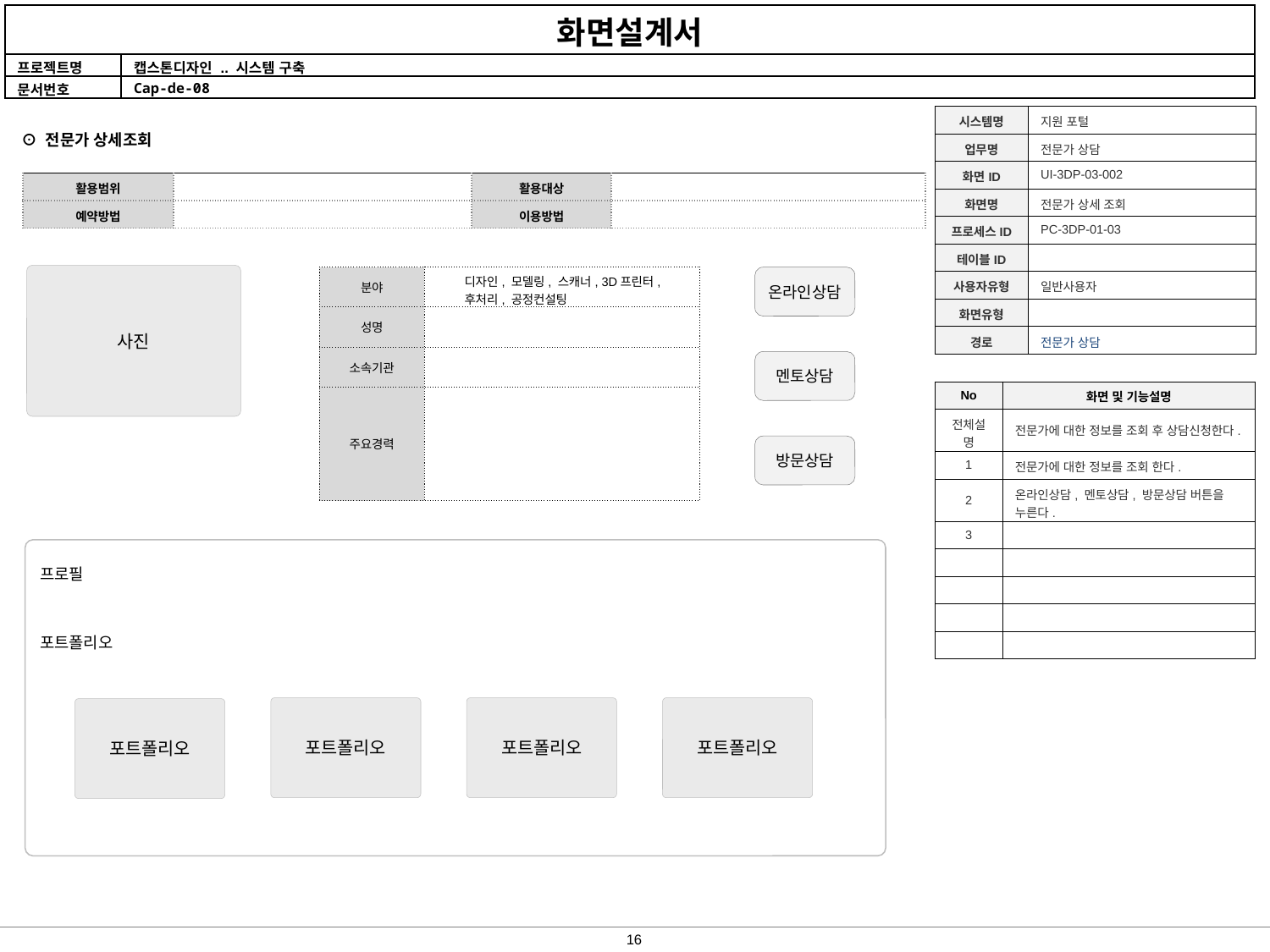

| 시스템명 | 지원 포털 |
| --- | --- |
| 업무명 | 전문가 상담 |
| 화면ID | UI-3DP-03-002 |
| 화면명 | 전문가 상세 조회 |
| 프로세스ID | PC-3DP-01-03 |
| 테이블ID |  |
| 사용자유형 | 일반사용자 |
| 화면유형 |  |
| 경로 | 전문가 상담 |
⊙ 전문가 상세조회
| 활용범위 |  | 활용대상 |  |
| --- | --- | --- | --- |
| 예약방법 |  | 이용방법 |  |
사진
| 분야 | 디자인, 모델링, 스캐너, 3D프린터, 후처리, 공정컨설팅 |
| --- | --- |
| 성명 |  |
| 소속기관 |  |
| 주요경력 |  |
온라인상담
멘토상담
| No | 화면 및 기능설명 |
| --- | --- |
| 전체설명 | 전문가에 대한 정보를 조회 후 상담신청한다. |
| 1 | 전문가에 대한 정보를 조회 한다. |
| 2 | 온라인상담, 멘토상담, 방문상담 버튼을 누른다. |
| 3 |  |
|  |  |
|  |  |
|  |  |
|  |  |
방문상담
프로필

포트폴리오

포트폴리오
포트폴리오
포트폴리오
포트폴리오